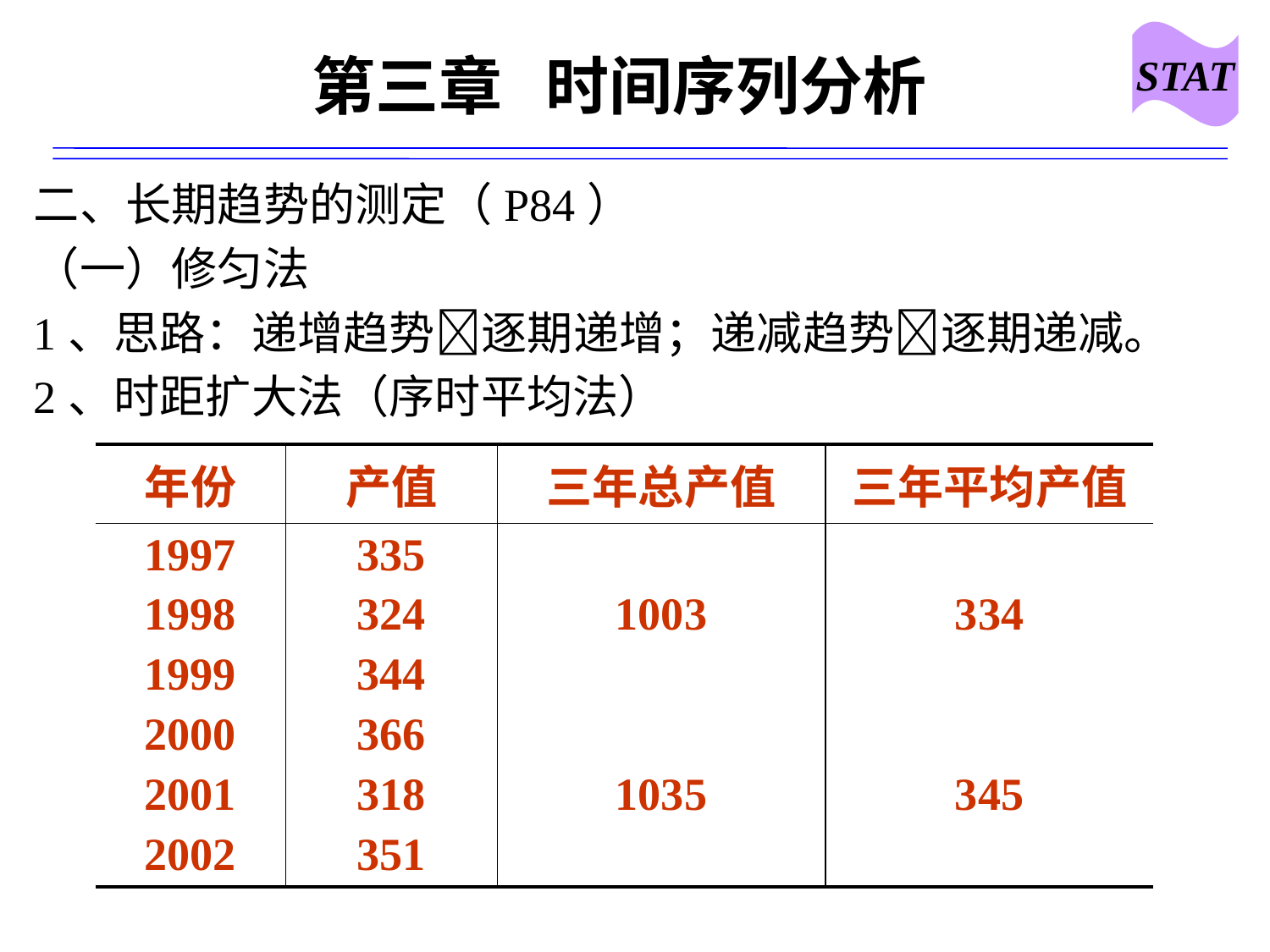

STAT
# 第三章   时间序列分析

二、长期趋势的测定（P84）
（一）修匀法
1、思路：递增趋势→逐期递增；递减趋势→逐期递减。
2、时距扩大法（序时平均法）
| 年份 | 产值 | 三年总产值 | 三年平均产值 |
| --- | --- | --- | --- |
| 1997 1998 1999 2000 2001 2002 | 335 324 344 366 318 351 | 1003 1035 | 334 345 |